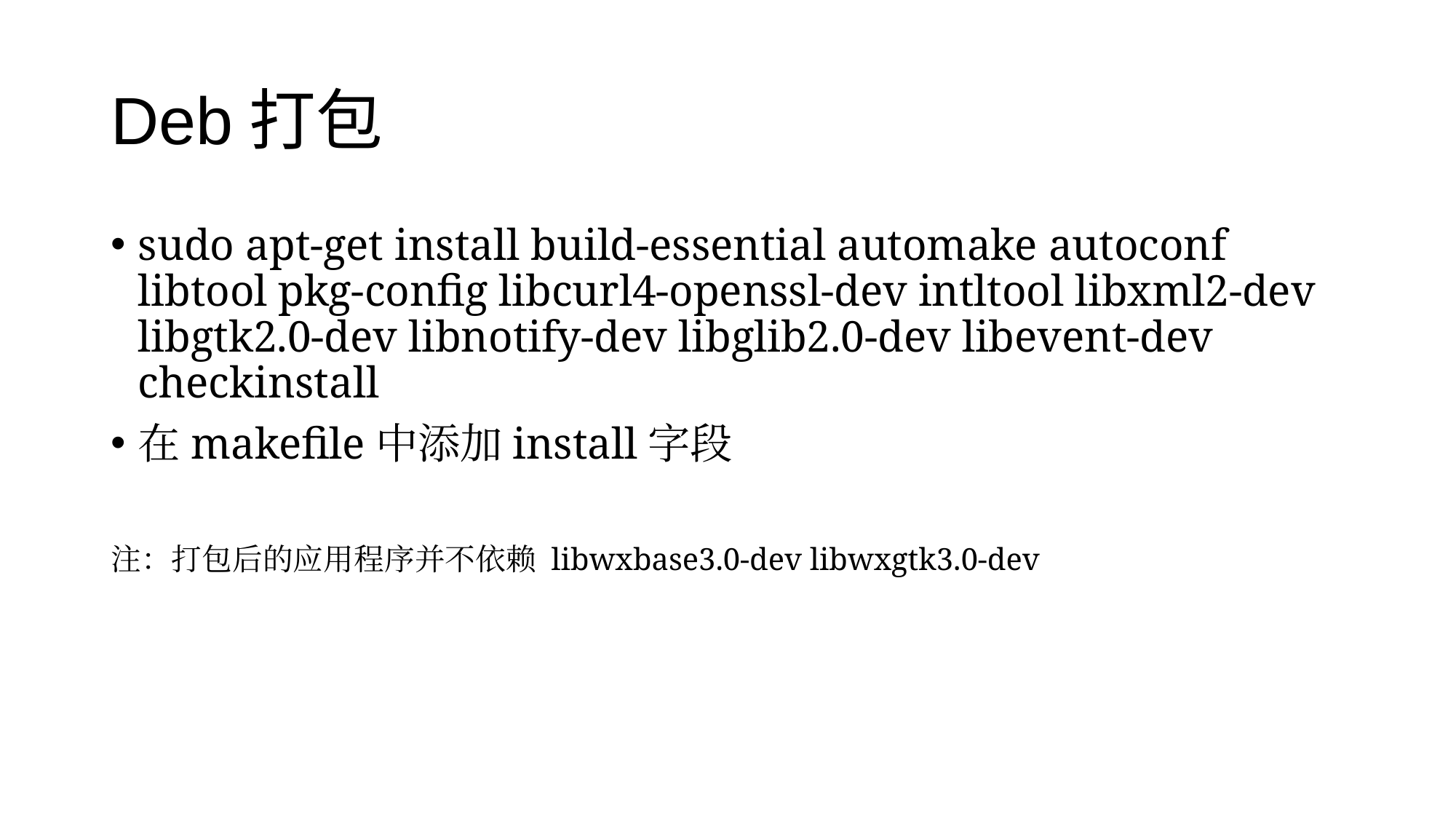

# Deb打包
sudo apt-get install build-essential automake autoconf libtool pkg-config libcurl4-openssl-dev intltool libxml2-dev libgtk2.0-dev libnotify-dev libglib2.0-dev libevent-dev checkinstall
在makefile中添加install字段

注：打包后的应用程序并不依赖 libwxbase3.0-dev libwxgtk3.0-dev